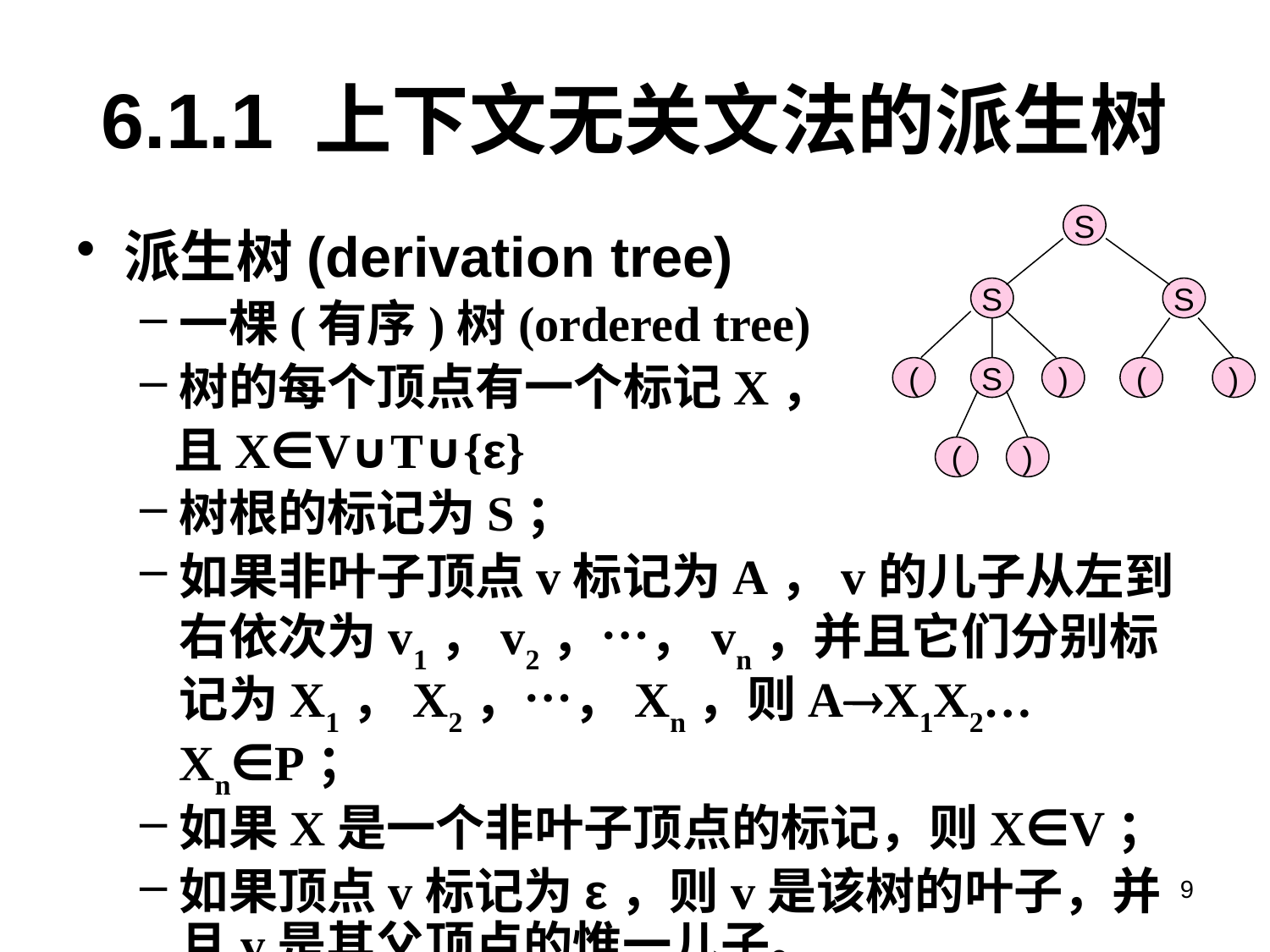

# 6.1.1 上下文无关文法的派生树
S

S
S

(
S
)

(
)

(
)
派生树(derivation tree)
一棵(有序)树(ordered tree)
树的每个顶点有一个标记X，
  且X∈V∪T∪{ε}
树根的标记为S；
如果非叶子顶点v标记为A，v的儿子从左到右依次为v1，v2，…，vn，并且它们分别标记为X1，X2，…，Xn，则A→X1X2…Xn∈P；
如果X是一个非叶子顶点的标记，则X∈V；
如果顶点v标记为ε，则v是该树的叶子，并且v是其父顶点的惟一儿子。
9